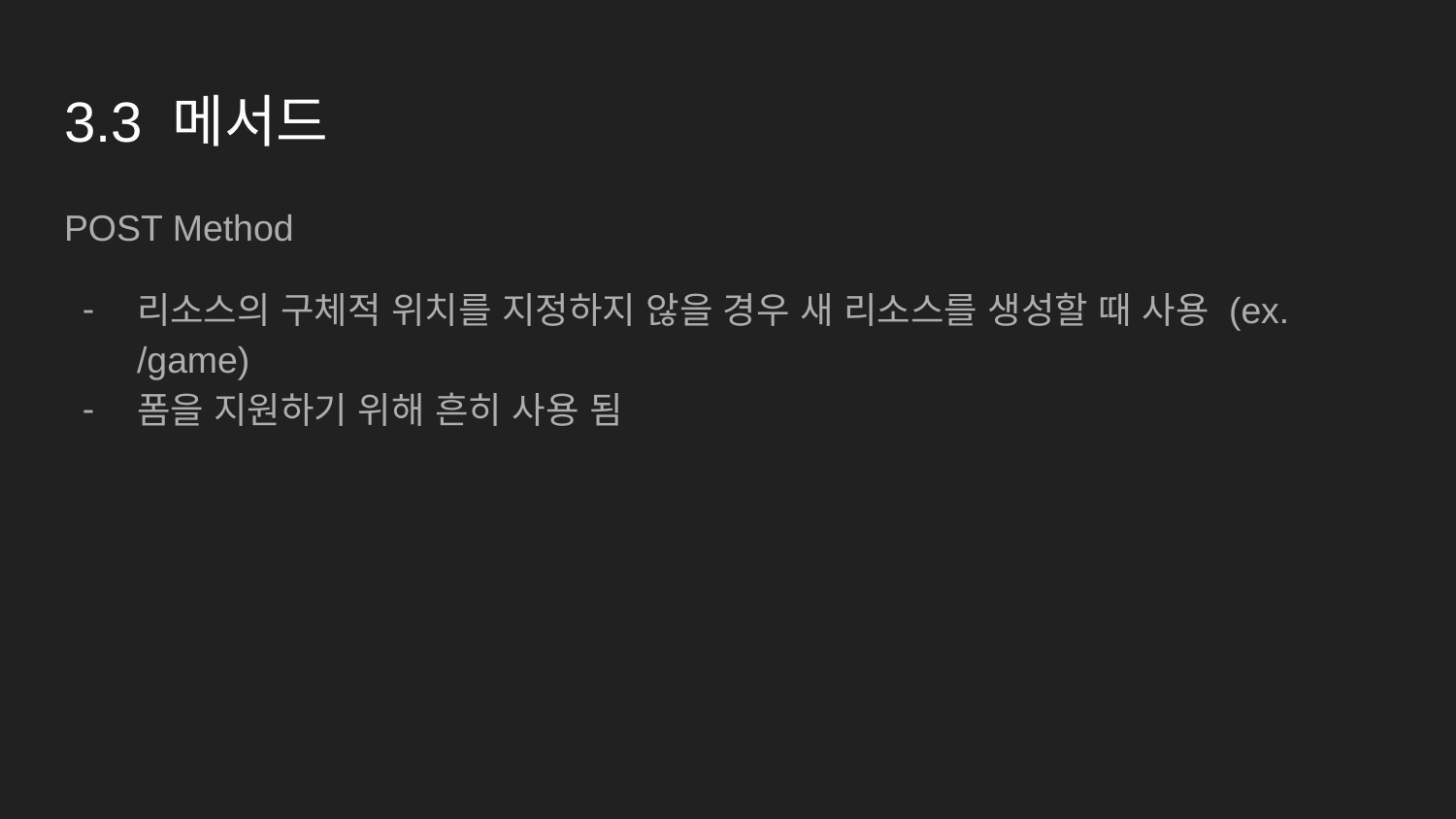

# 3.3 메서드
POST Method
리소스의 구체적 위치를 지정하지 않을 경우 새 리소스를 생성할 때 사용 (ex. /game)
폼을 지원하기 위해 흔히 사용 됨